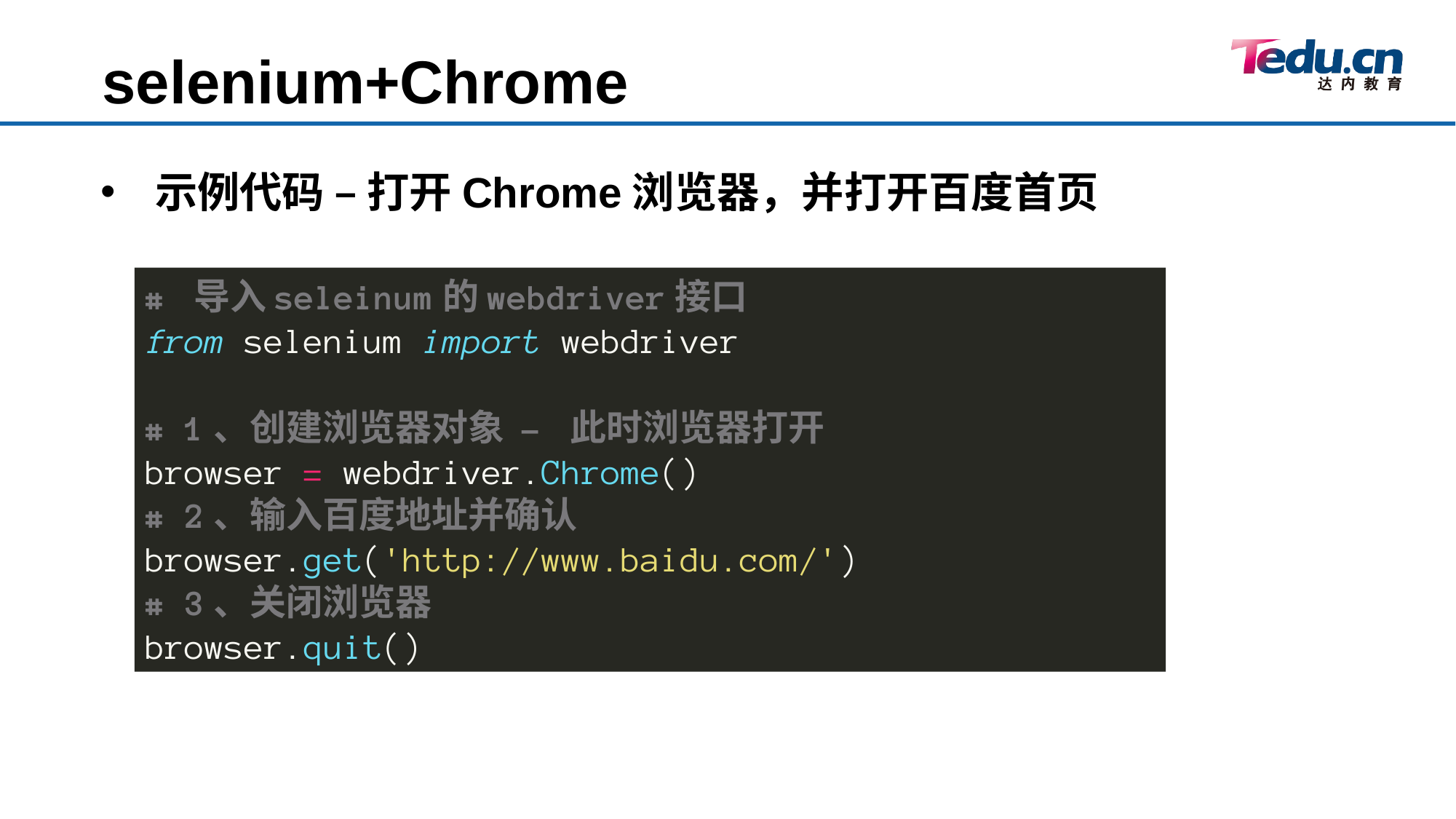

selenium+Chrome
示例代码 – 打开Chrome浏览器，并打开百度首页
# 导入seleinum的webdriver接口 from selenium import webdriver # 1、创建浏览器对象 - 此时浏览器打开 browser = webdriver.Chrome() # 2、输入百度地址并确认 browser.get('http://www.baidu.com/') # 3、关闭浏览器 browser.quit()